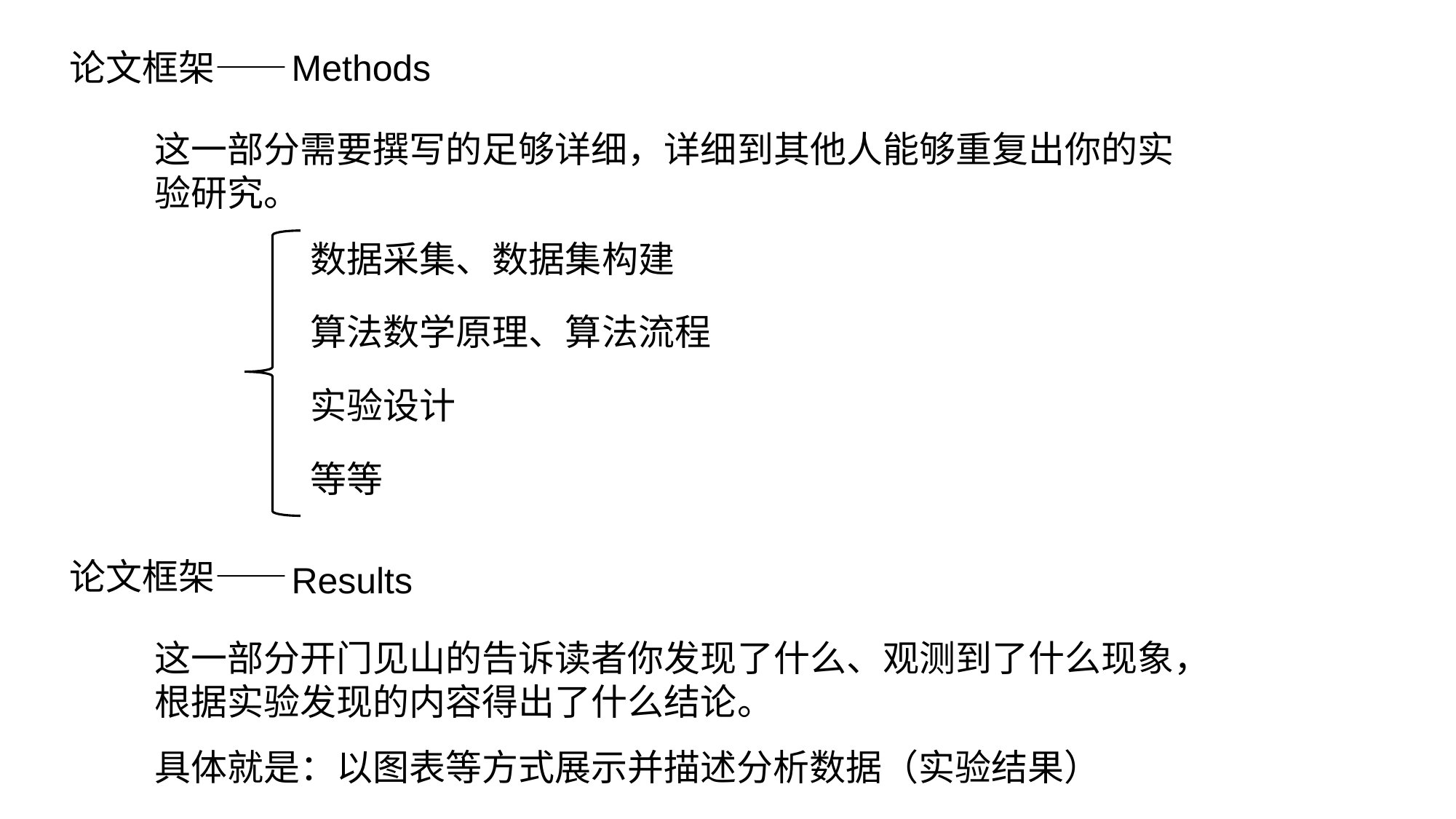

Methods
论文框架——
这一部分需要撰写的足够详细，详细到其他人能够重复出你的实验研究。

数据采集、数据集构建
算法数学原理、算法流程
实验设计
等等
论文框架——
 Results
这一部分开门见山的告诉读者你发现了什么、观测到了什么现象，根据实验发现的内容得出了什么结论。
具体就是：以图表等方式展示并描述分析数据（实验结果）